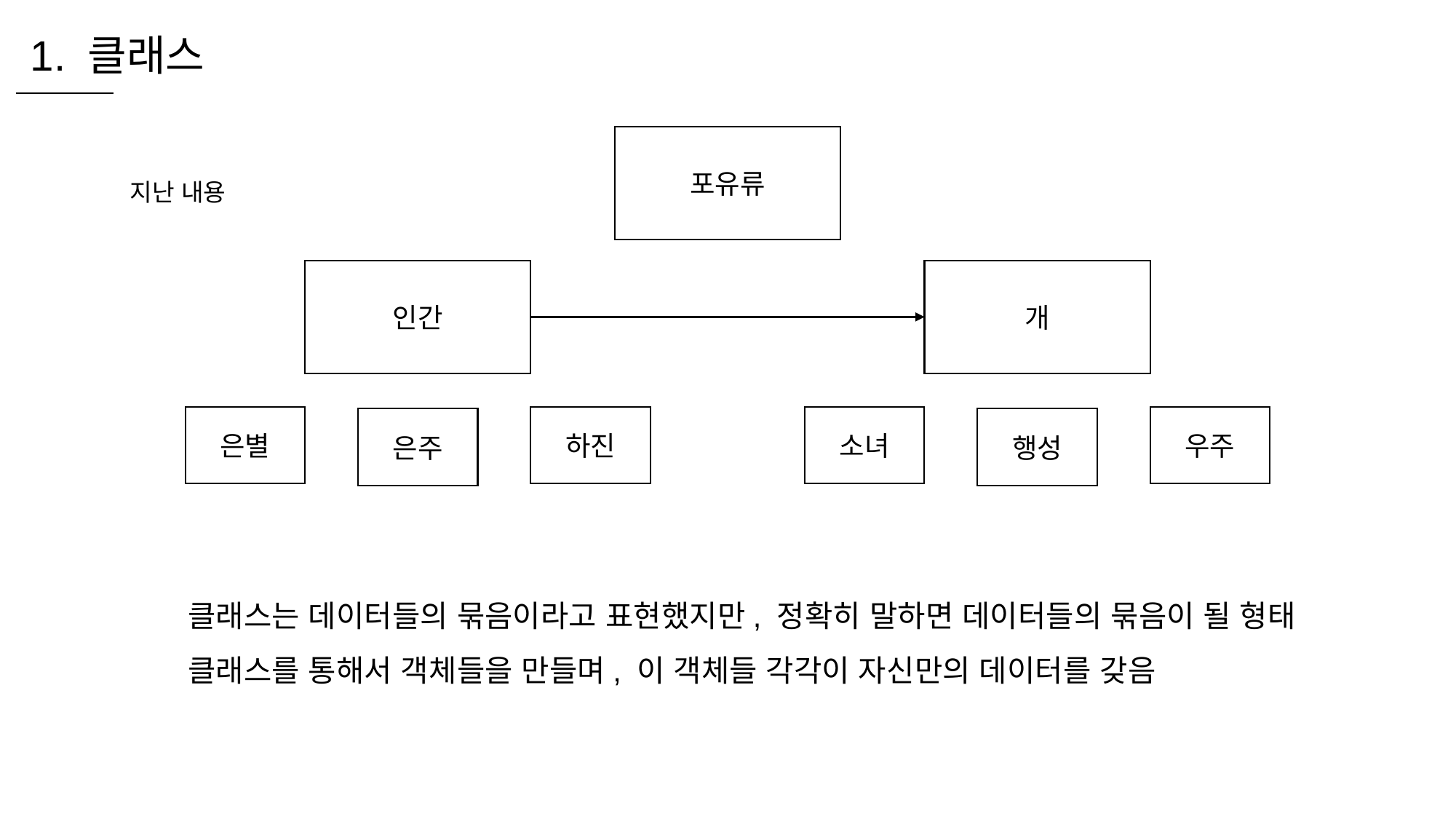

1. 클래스
포유류
지난 내용
인간
개
은별
하진
소녀
우주
은주
행성
클래스는 데이터들의 묶음이라고 표현했지만, 정확히 말하면 데이터들의 묶음이 될 형태
클래스를 통해서 객체들을 만들며, 이 객체들 각각이 자신만의 데이터를 갖음